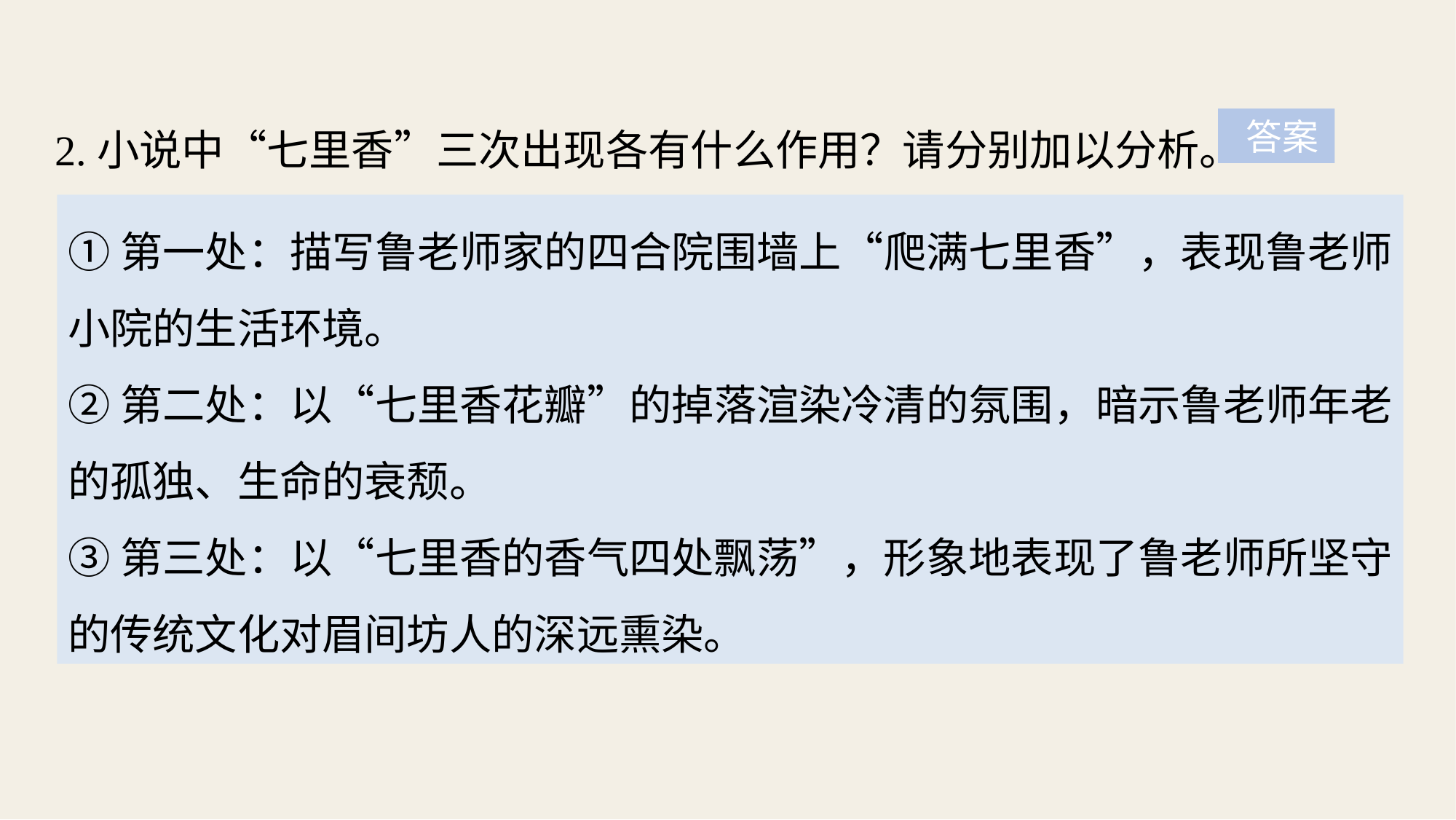

2.小说中“七里香”三次出现各有什么作用？请分别加以分析。
 答案
①第一处：描写鲁老师家的四合院围墙上“爬满七里香”，表现鲁老师小院的生活环境。
②第二处：以“七里香花瓣”的掉落渲染冷清的氛围，暗示鲁老师年老的孤独、生命的衰颓。
③第三处：以“七里香的香气四处飘荡”，形象地表现了鲁老师所坚守的传统文化对眉间坊人的深远熏染。